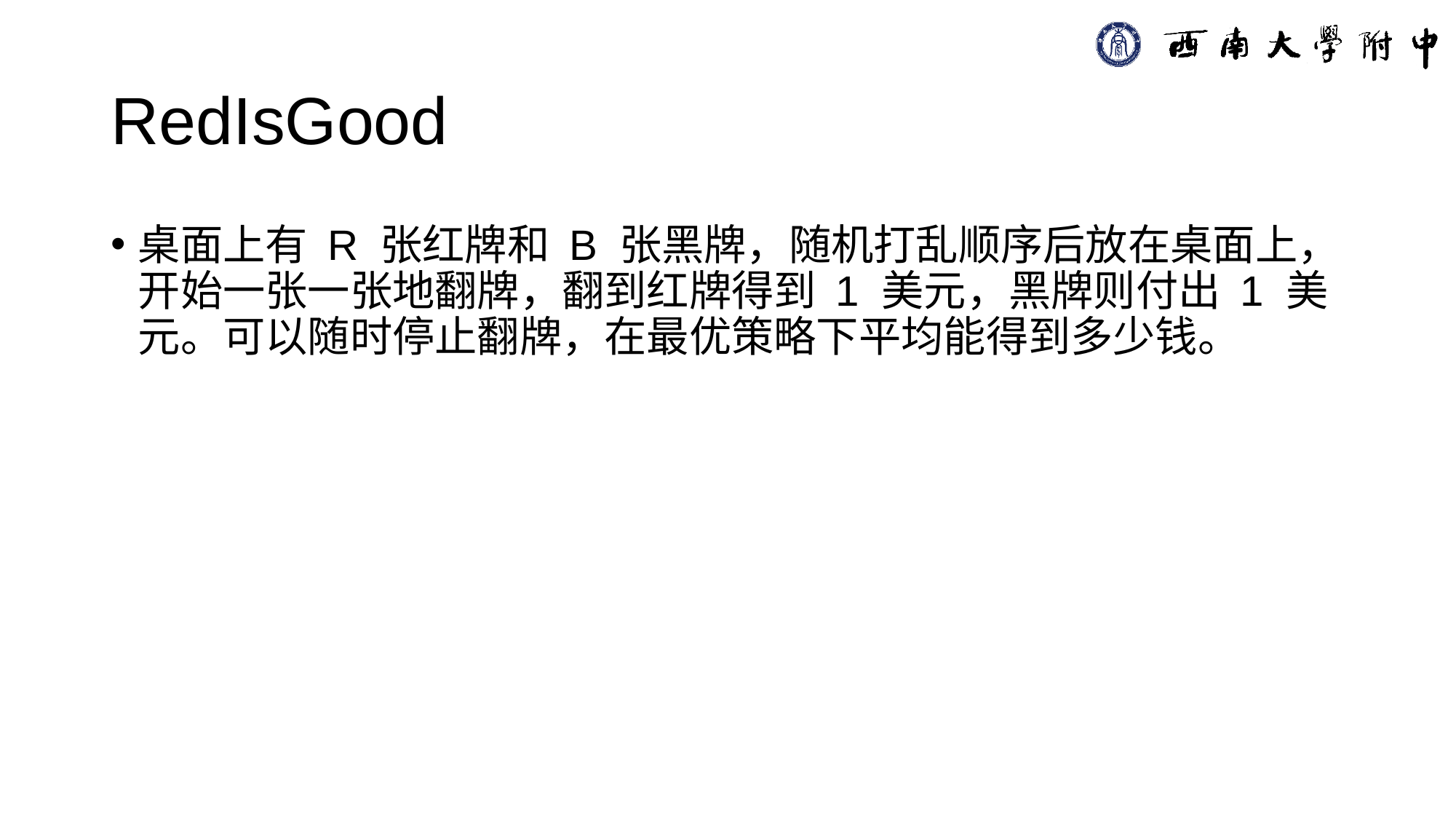

# RedIsGood
桌面上有 R 张红牌和 B 张黑牌，随机打乱顺序后放在桌面上，开始一张一张地翻牌，翻到红牌得到 1 美元，黑牌则付出 1 美元。可以随时停止翻牌，在最优策略下平均能得到多少钱。